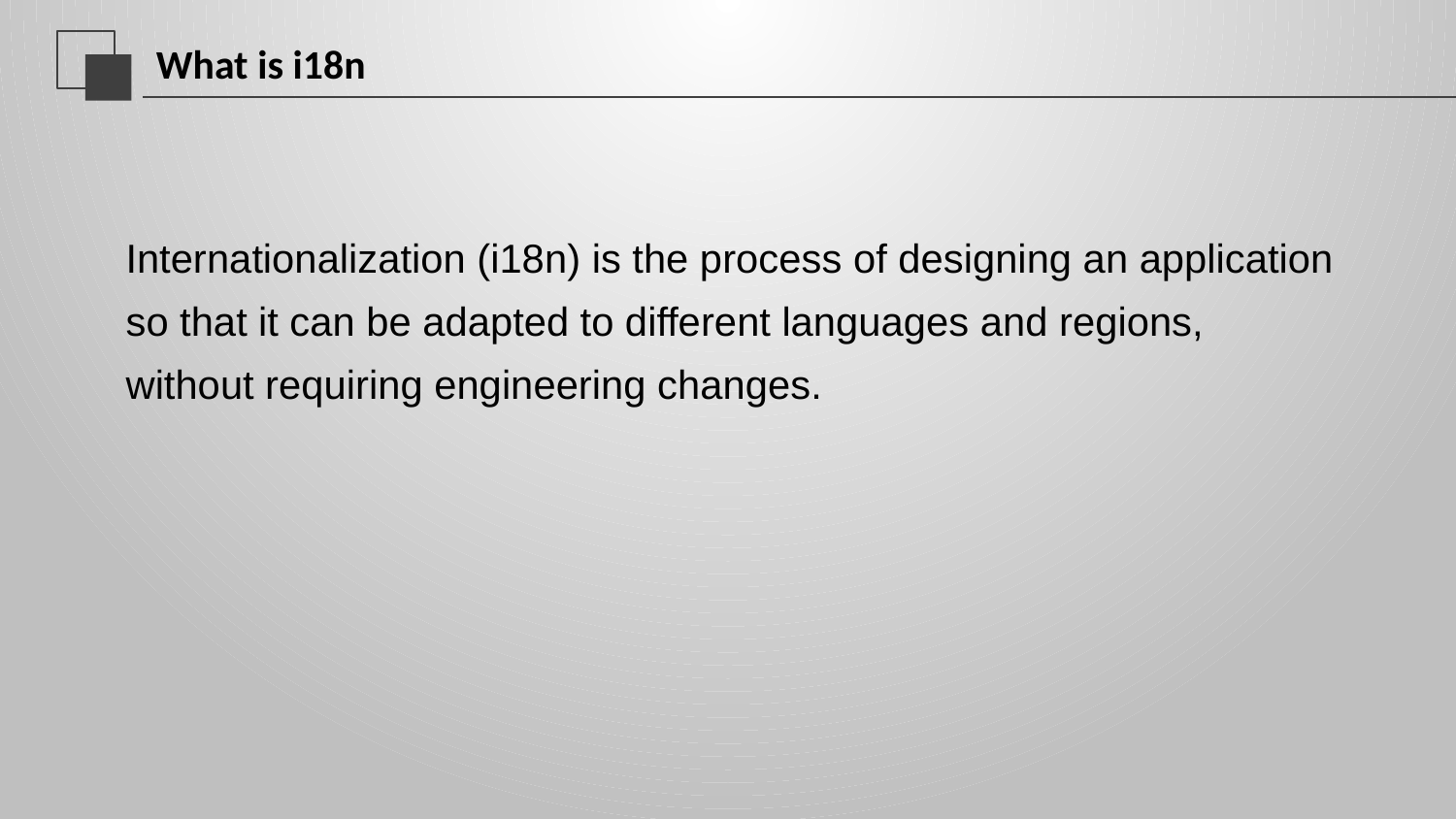

延迟符
# What is i18n
Internationalization (i18n) is the process of designing an application
so that it can be adapted to different languages and regions,
without requiring engineering changes.